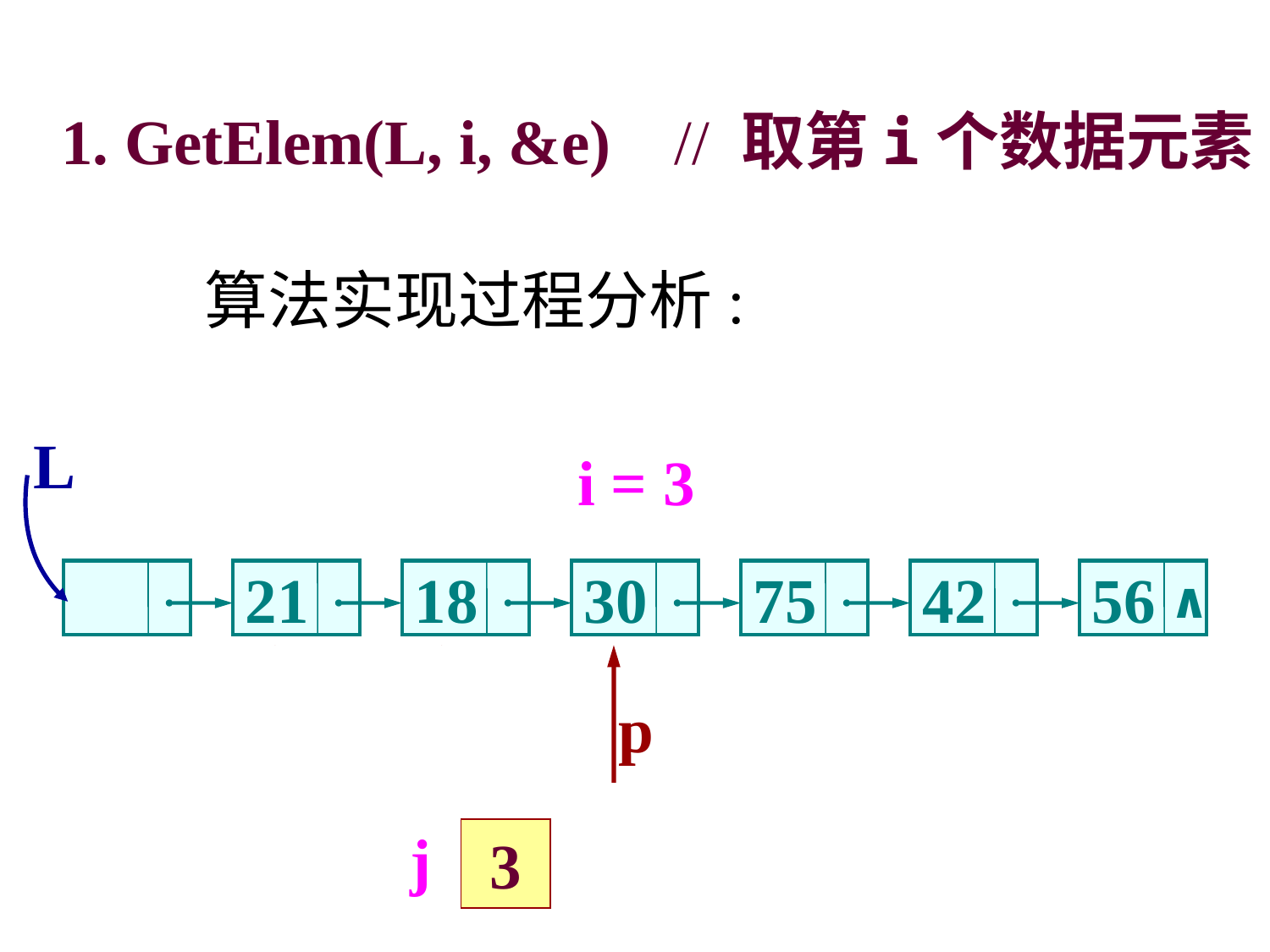

1. GetElem(L, i, &e)    // 取第i个数据元素
     算法实现过程分析:
L

i = 3
21

18

30

75

42

56

∧

p

p

p
j
1
2
3